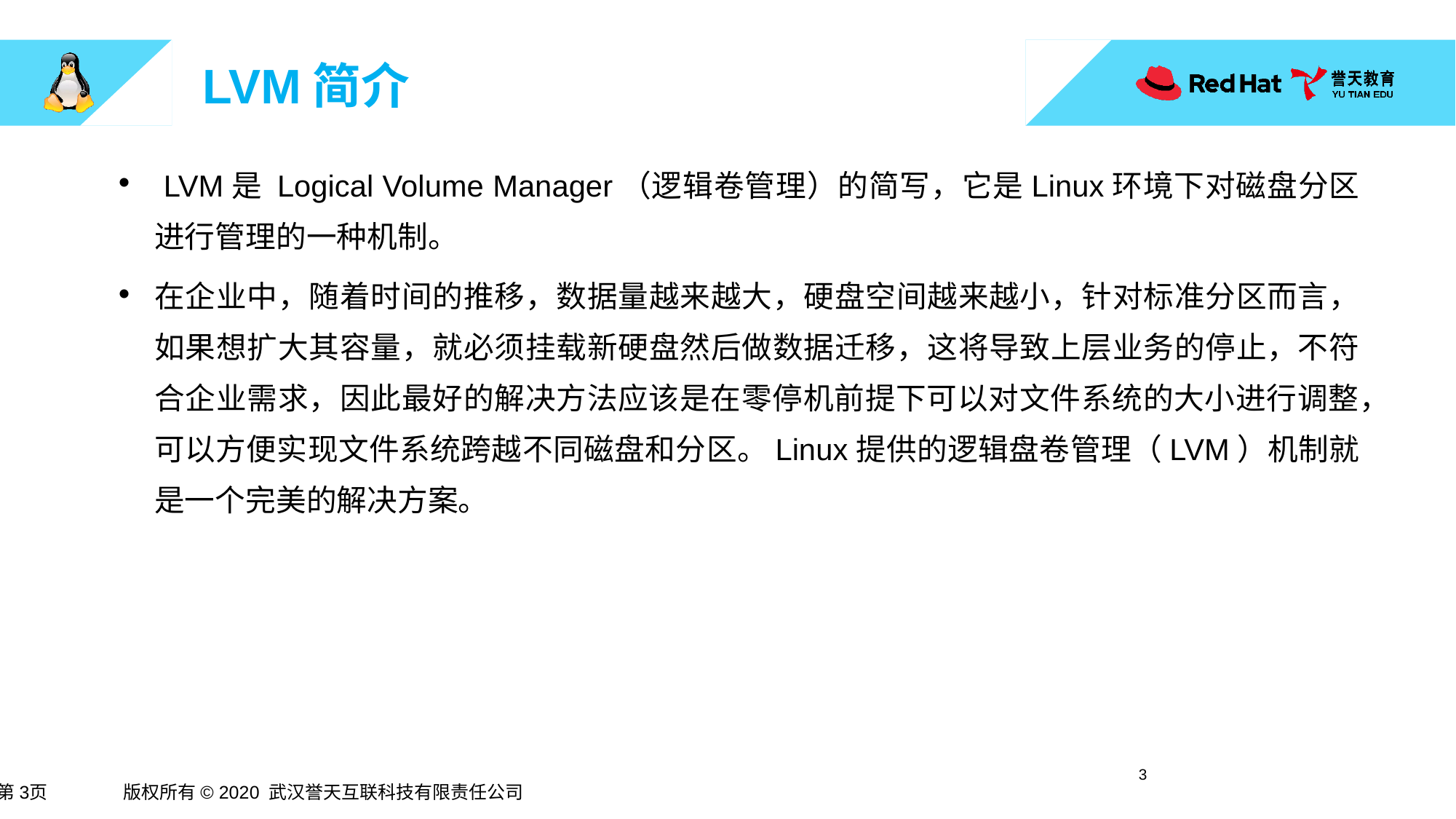

# LVM简介
 LVM是 Logical Volume Manager（逻辑卷管理）的简写，它是Linux环境下对磁盘分区进行管理的一种机制。
在企业中，随着时间的推移，数据量越来越大，硬盘空间越来越小，针对标准分区而言，如果想扩大其容量，就必须挂载新硬盘然后做数据迁移，这将导致上层业务的停止，不符合企业需求，因此最好的解决方法应该是在零停机前提下可以对文件系统的大小进行调整，可以方便实现文件系统跨越不同磁盘和分区。Linux提供的逻辑盘卷管理（LVM）机制就是一个完美的解决方案。
3